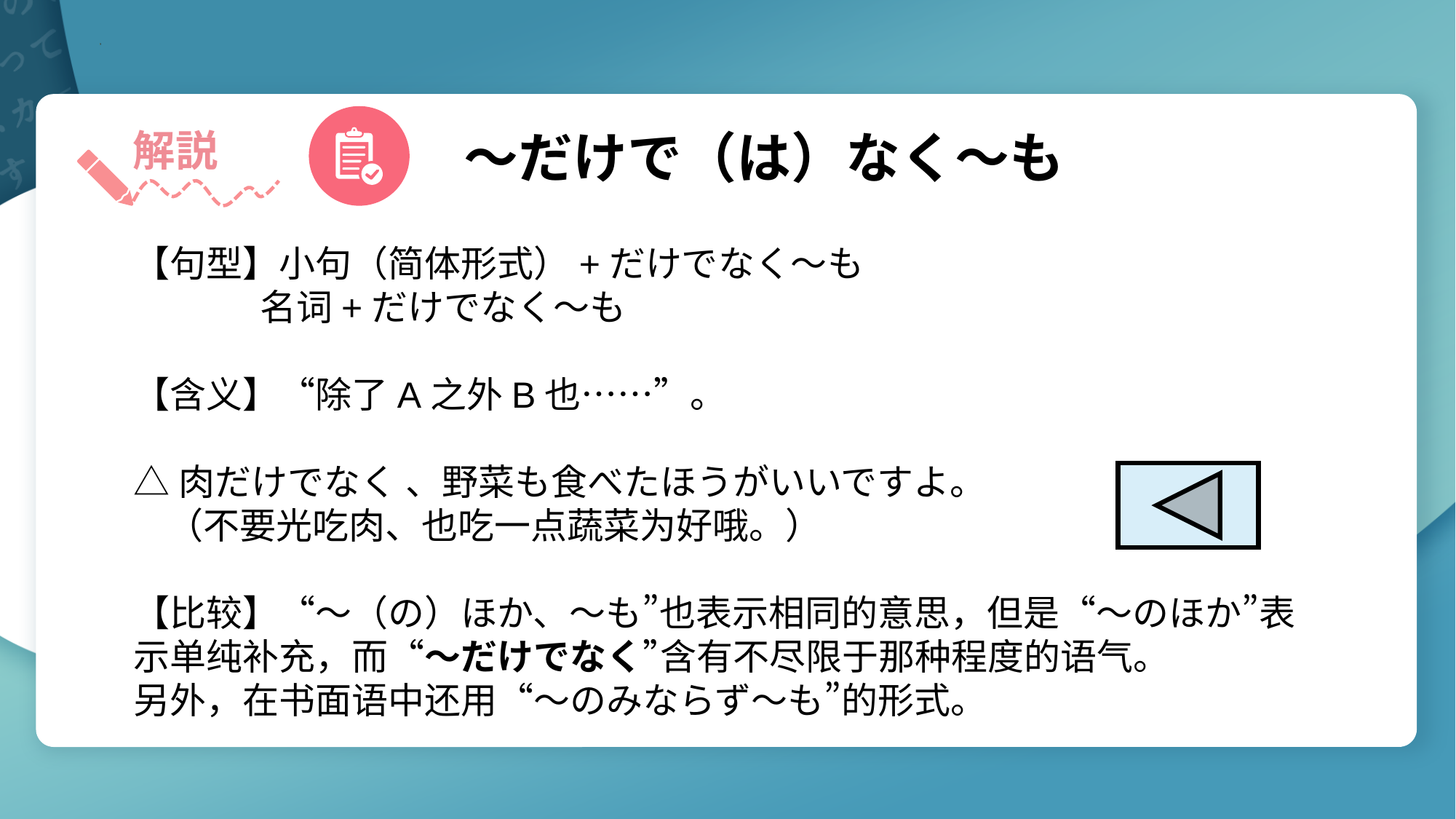

解説

～だけで（は）なく～も
【句型】小句（简体形式）+だけでなく～も
	 名词+だけでなく～も

【含义】“除了A之外B也……”。

△肉だけでなく 、野菜も食べたほうがいいですよ。
   （不要光吃肉、也吃一点蔬菜为好哦。）

【比较】“～（の）ほか、～も”也表示相同的意思，但是“～のほか”表示单纯补充，而“～だけでなく”含有不尽限于那种程度的语气。
另外，在书面语中还用“～のみならず～も”的形式。